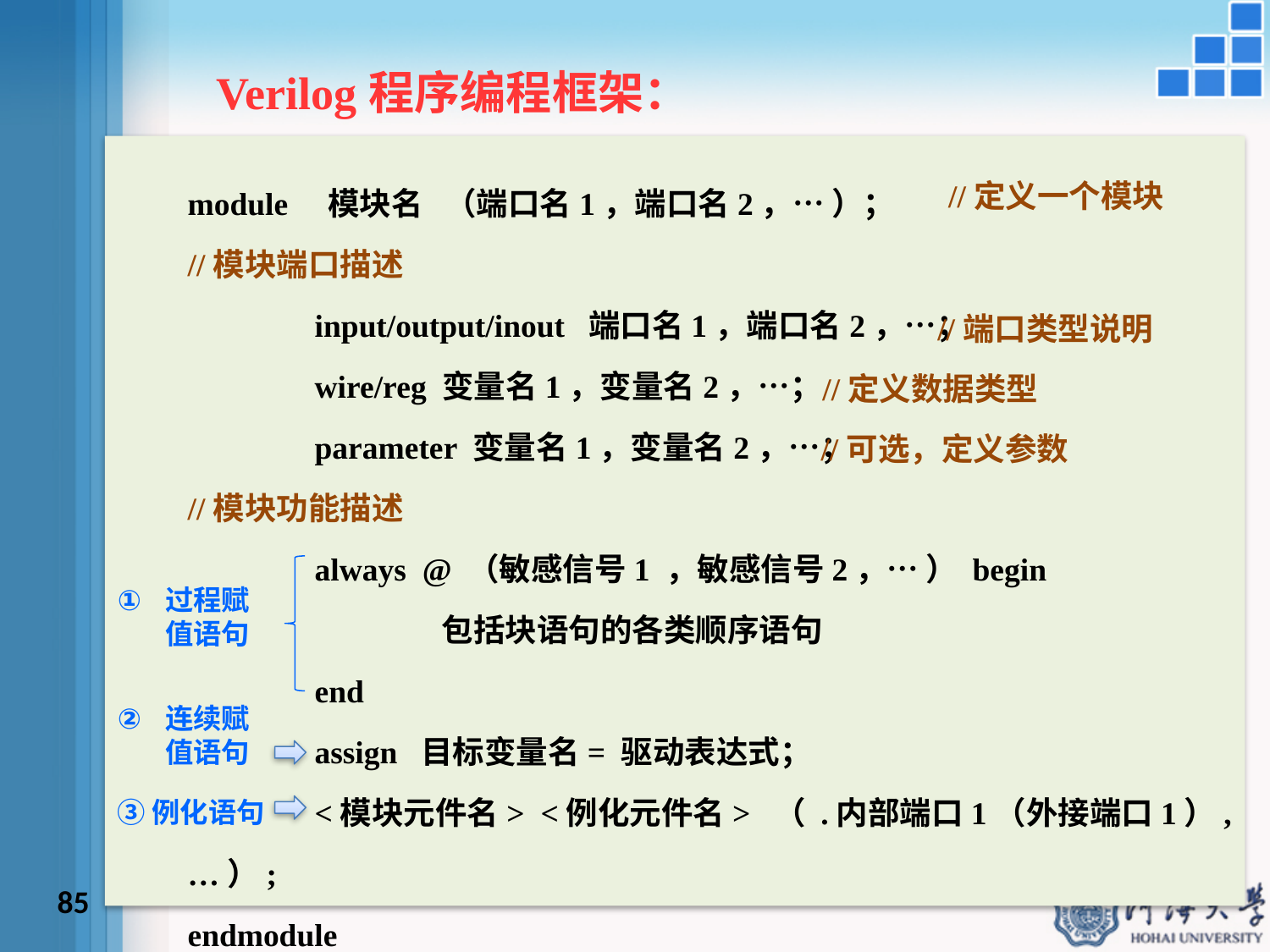

Verilog程序编程框架：

module    模块名   （端口名1，端口名2，… ）；
//模块端口描述
	input/output/inout  端口名1，端口名2，…；
	wire/reg 变量名1，变量名2，…；
	parameter 变量名1，变量名2，…；
//模块功能描述
	always  @ （敏感信号1 ，敏感信号2，… ） begin
		包括块语句的各类顺序语句
	end
	assign  目标变量名= 驱动表达式；
	<模块元件名>  <例化元件名>  （ .内部端口1（外接端口1）, …）;
endmodule
//定义一个模块
//端口类型说明
//定义数据类型
//可选，定义参数

过程赋值语句
连续赋值语句

③例化语句

85